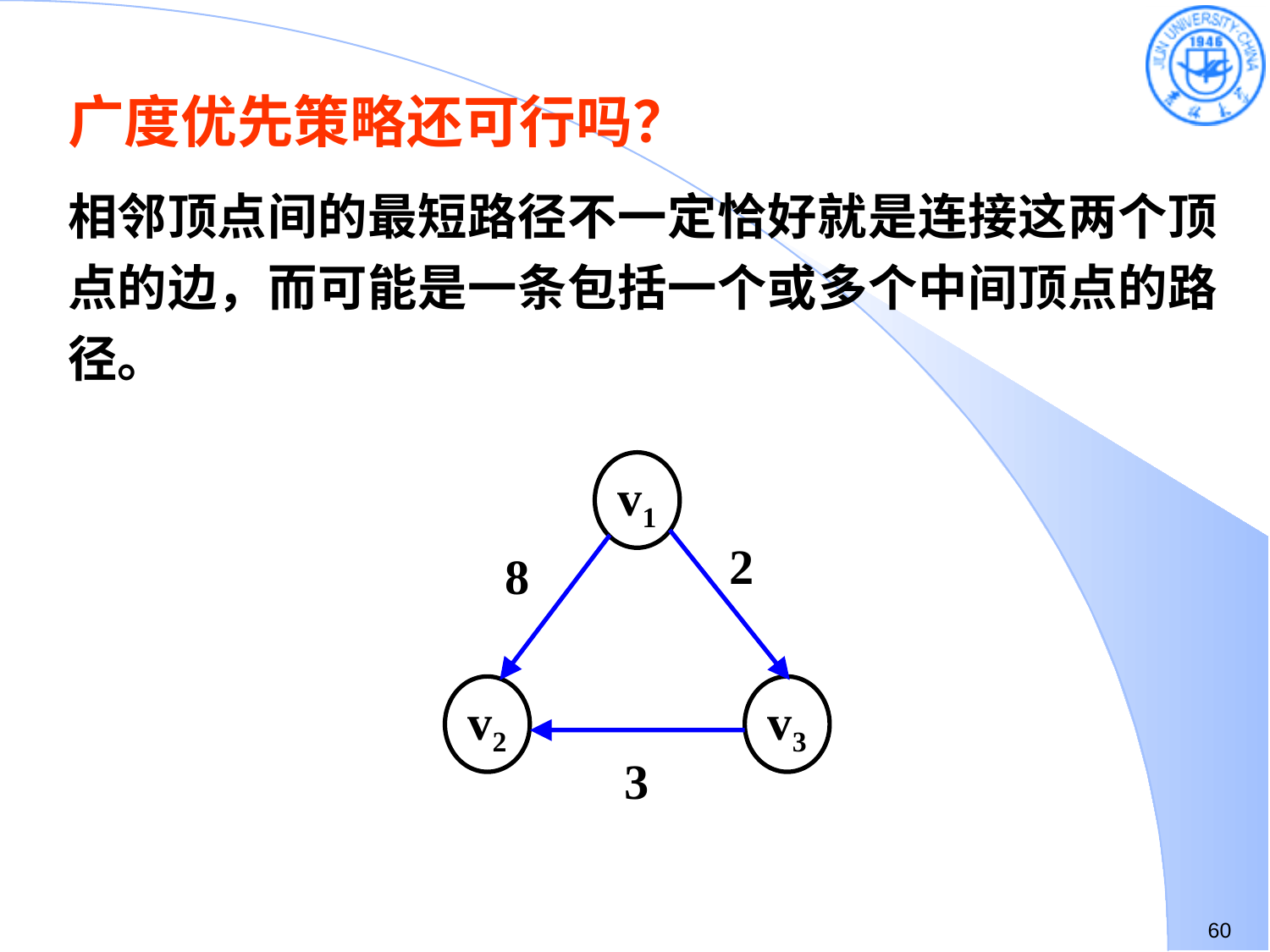

广度优先策略还可行吗？
相邻顶点间的最短路径不一定恰好就是连接这两个顶点的边，而可能是一条包括一个或多个中间顶点的路径。
v1

2
8
v2
v3

3